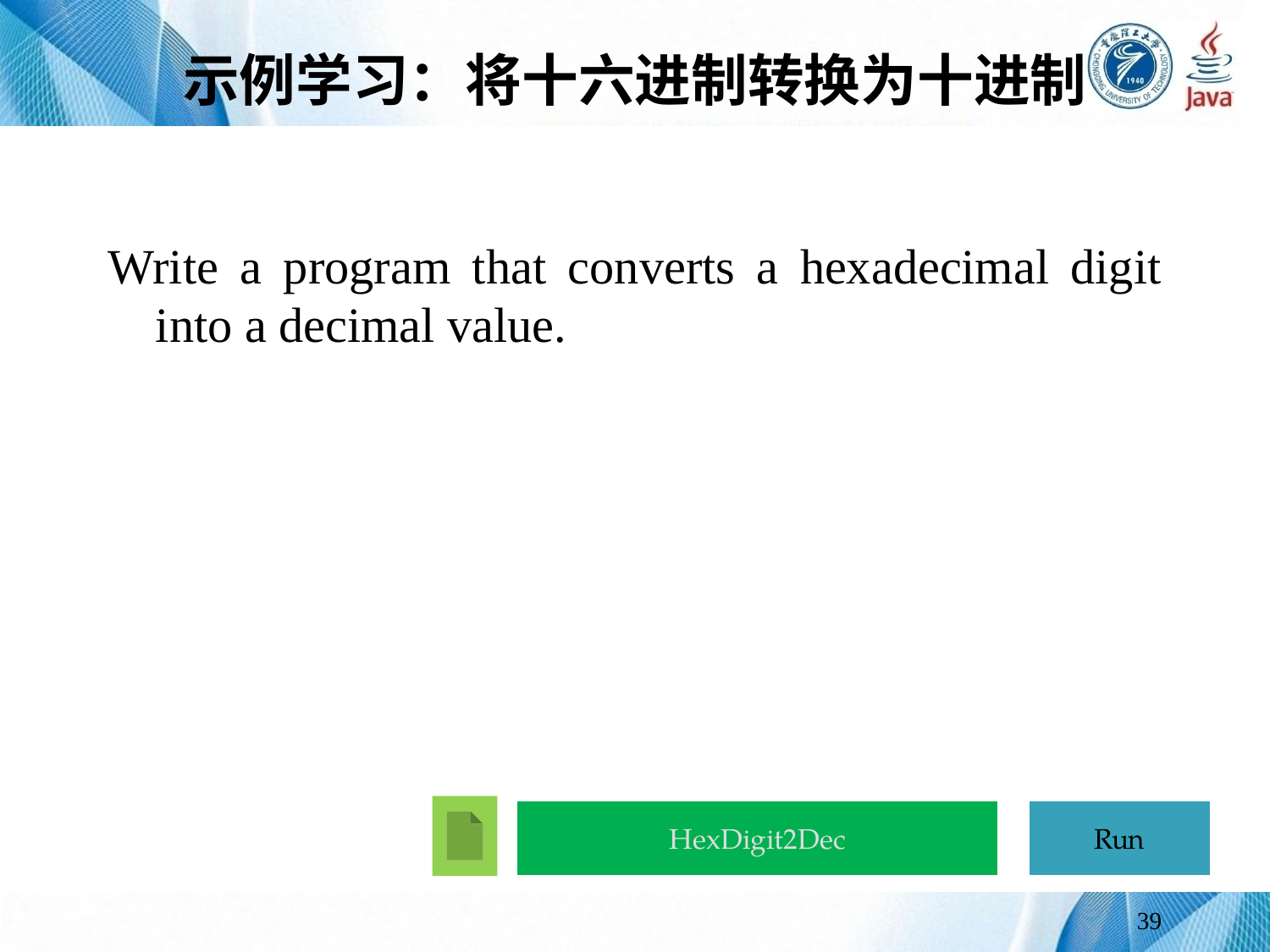

# 示例学习：将十六进制转换为十进制

Write a program that converts a hexadecimal digit into a decimal value.

HexDigit2Dec
Run
39